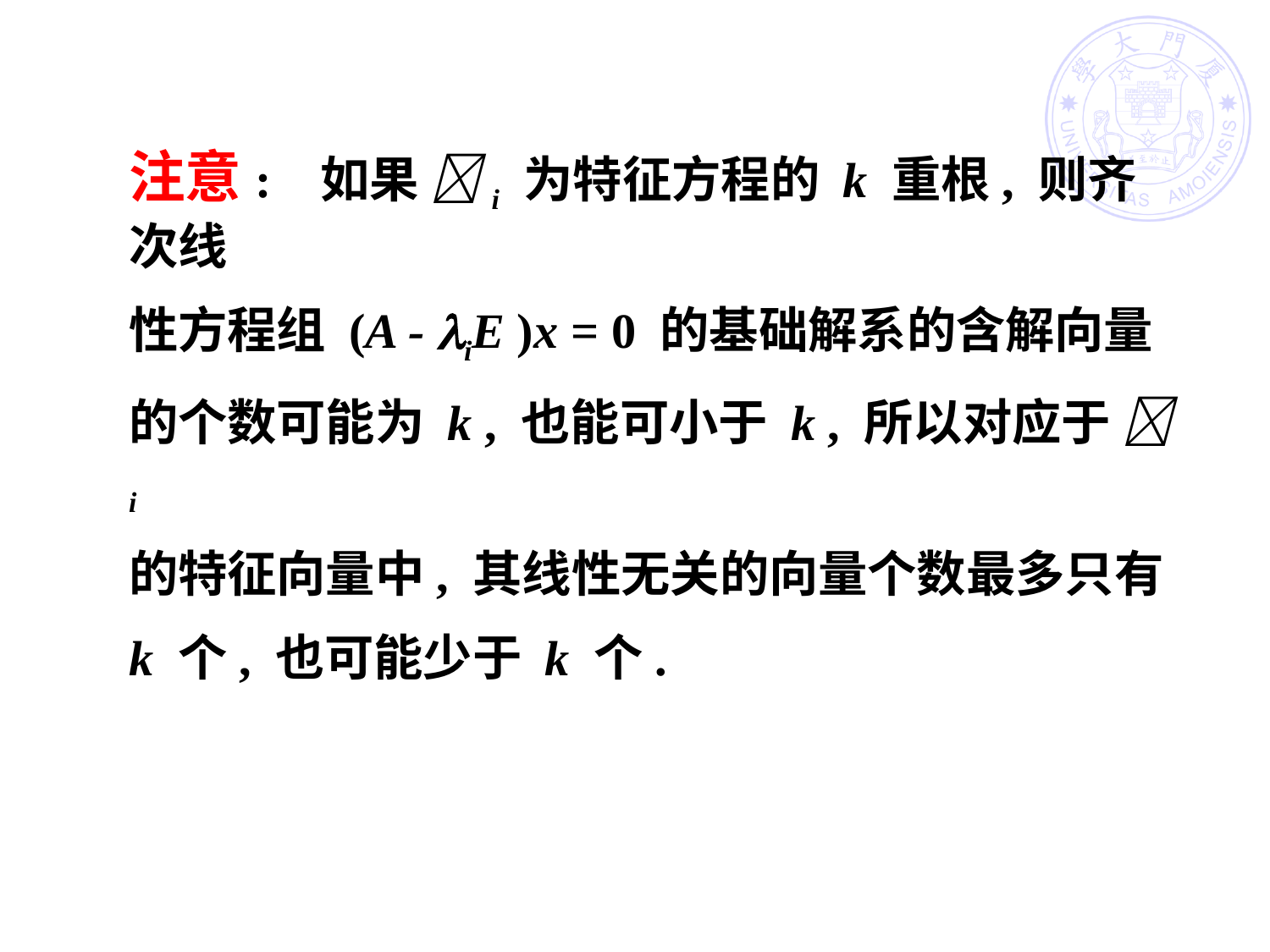

注意:   如果 λi 为特征方程的 k 重根, 则齐次线
性方程组 (A - λiE )x = 0 的基础解系的含解向量
的个数可能为 k , 也能可小于 k , 所以对应于 λi
的特征向量中, 其线性无关的向量个数最多只有
k 个, 也可能少于 k 个.